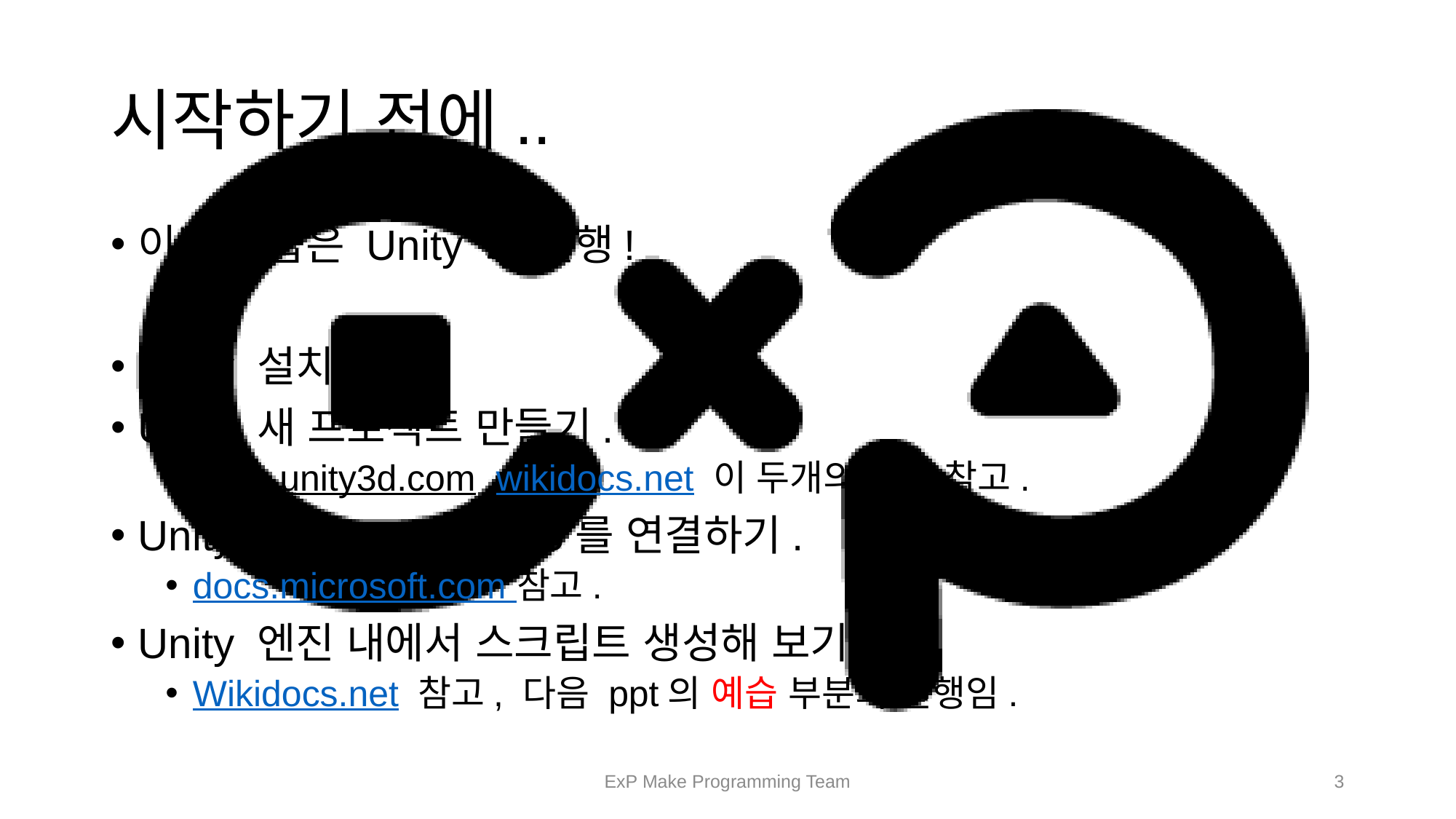

# 시작하기 전에..
이번 실습은 Unity 로 진행!

Unity 설치하기.
Unity 새 프로젝트 만들기.
docs.unity3d.com  wikidocs.net 이 두개의 링크 참고.
Unity 와 Visual Studio를 연결하기.
docs.microsoft.com 참고.
Unity 엔진 내에서 스크립트 생성해 보기.
Wikidocs.net 참고, 다음 ppt의 예습 부분의 선행임.

ExP Make Programming Team
3